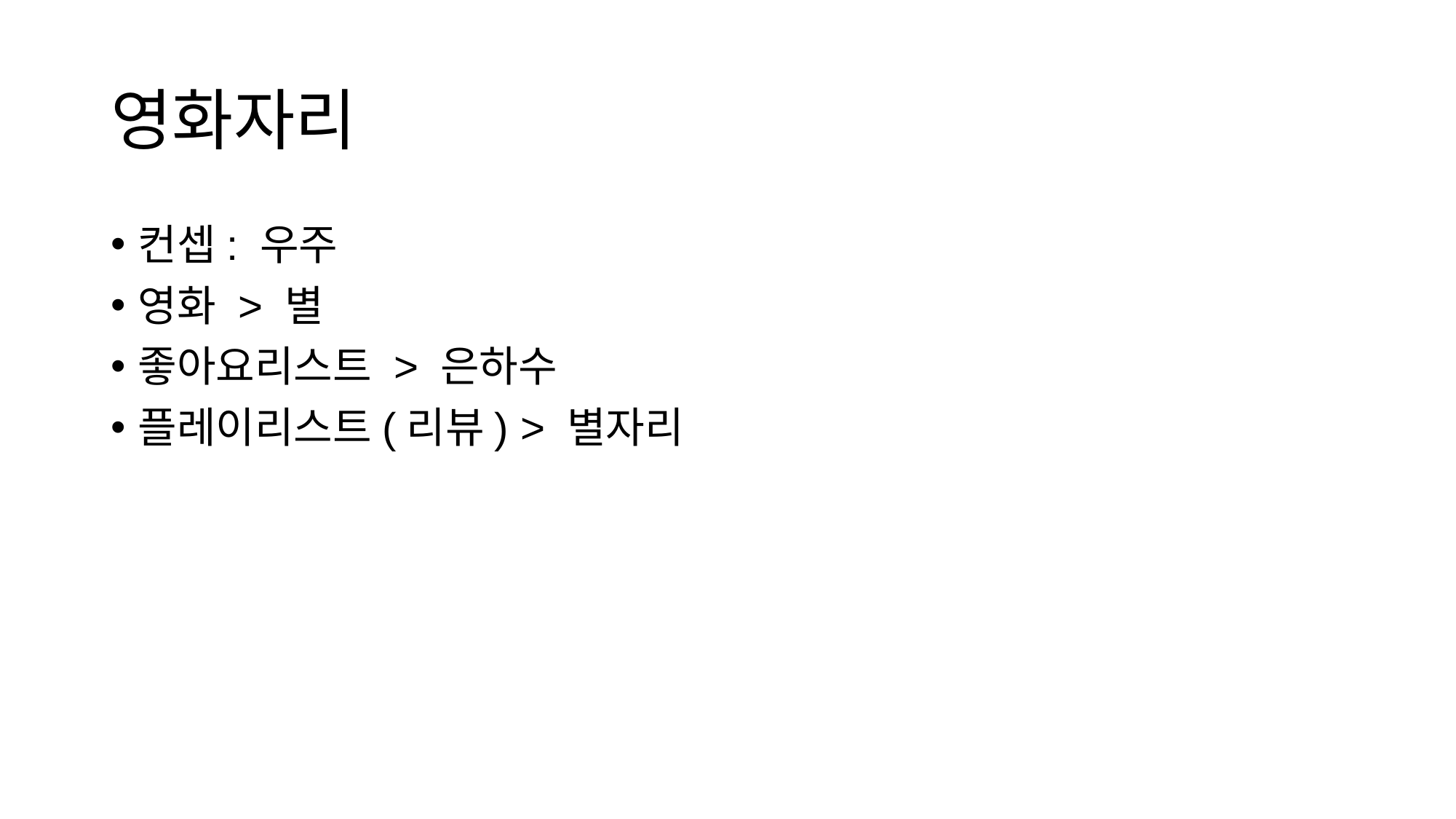

# 영화자리
컨셉: 우주
영화 > 별
좋아요리스트 > 은하수
플레이리스트(리뷰) > 별자리